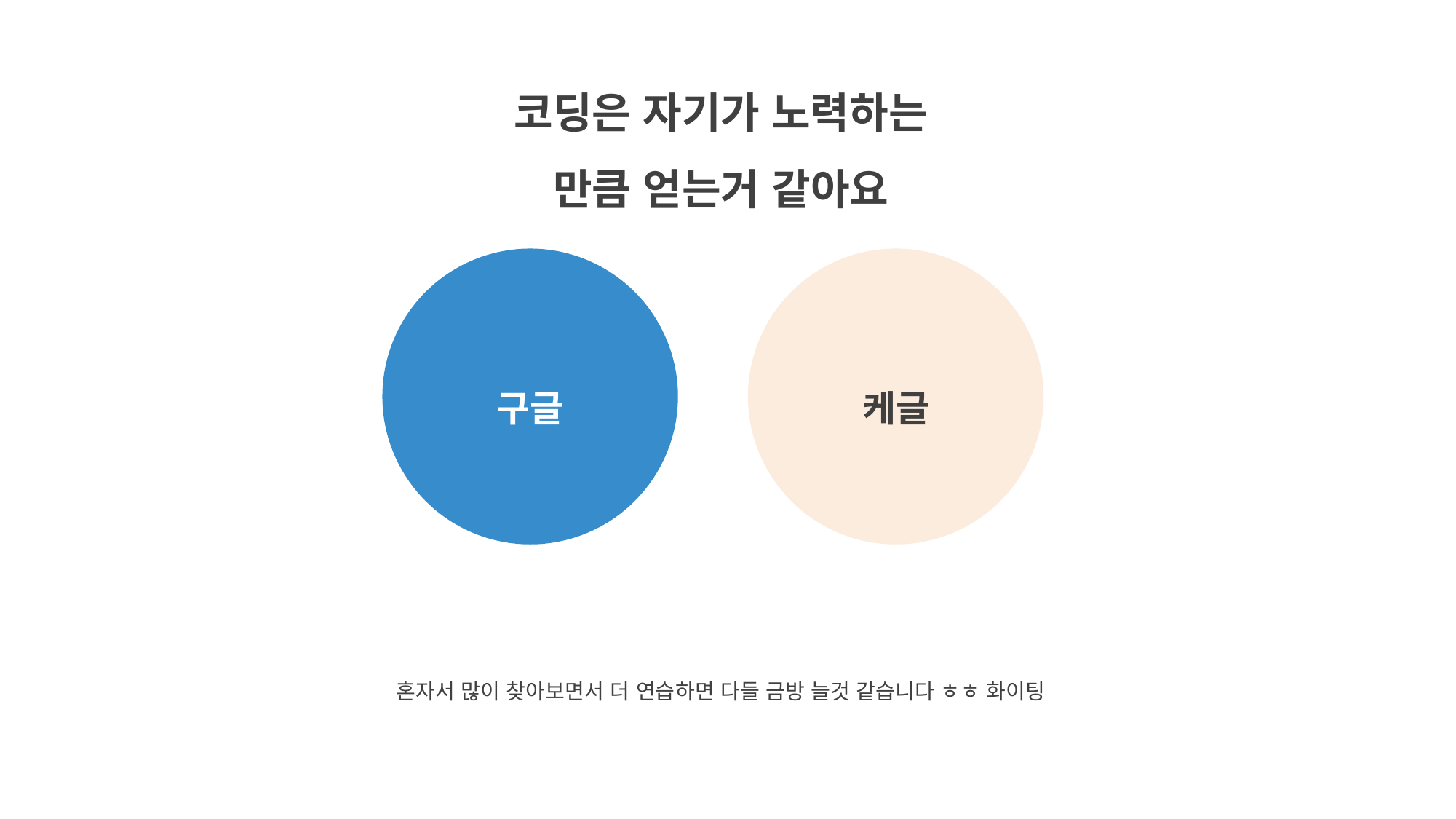

코딩은 자기가 노력하는 만큼 얻는거 같아요
구글
케글
혼자서 많이 찾아보면서 더 연습하면 다들 금방 늘것 같습니다 ㅎㅎ 화이팅